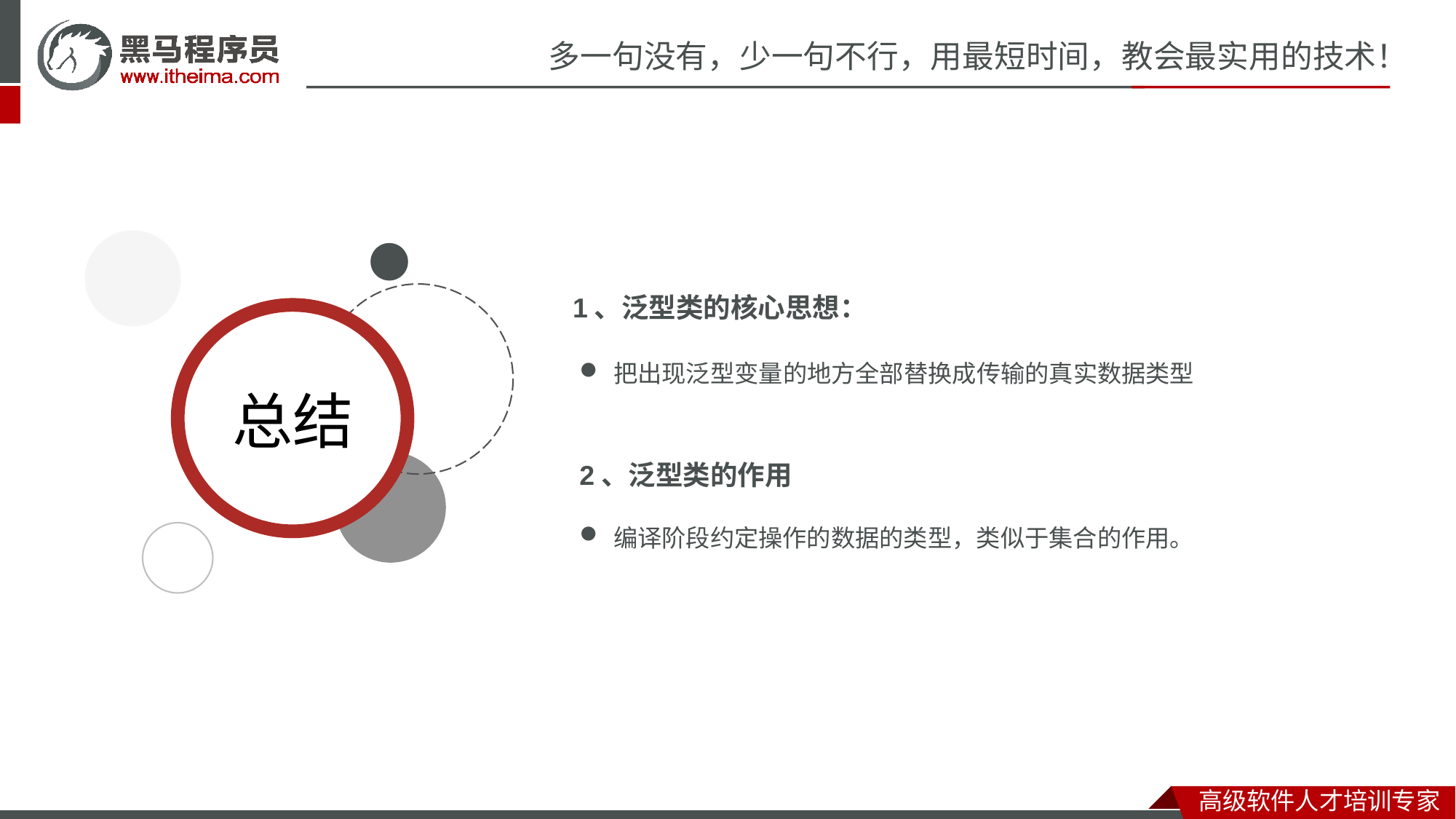

1、泛型类的核心思想：
把出现泛型变量的地方全部替换成传输的真实数据类型
2、泛型类的作用
编译阶段约定操作的数据的类型，类似于集合的作用。